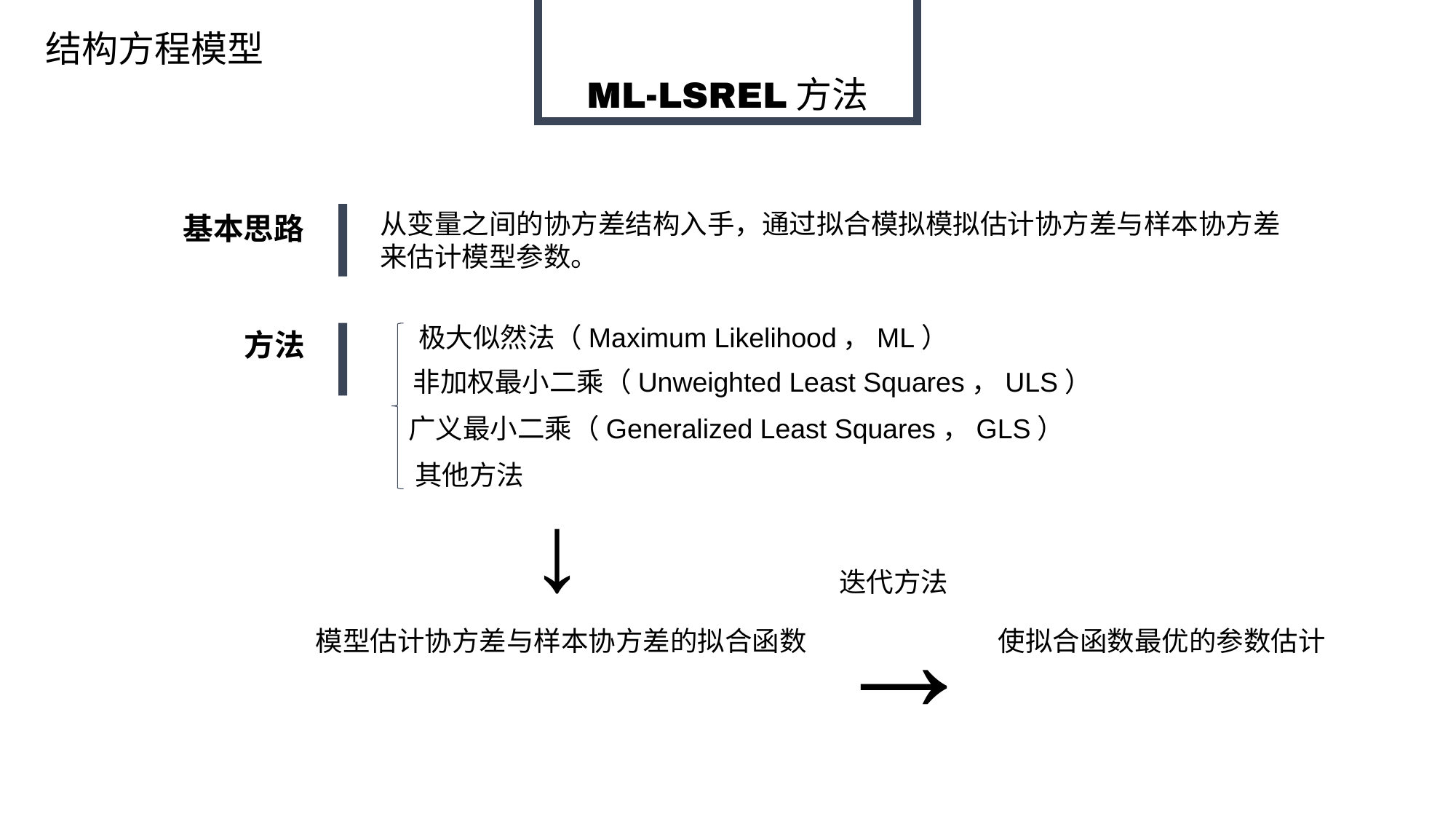

结构方程模型

ML-LSREL方法
从变量之间的协方差结构入手，通过拟合模拟模拟估计协方差与样本协方差来估计模型参数。
基本思路

极大似然法（Maximum Likelihood，ML）
方法

非加权最小二乘（Unweighted Least Squares，ULS）
广义最小二乘（Generalized Least Squares，GLS）
↓
其他方法
→
迭代方法
模型估计协方差与样本协方差的拟合函数
使拟合函数最优的参数估计